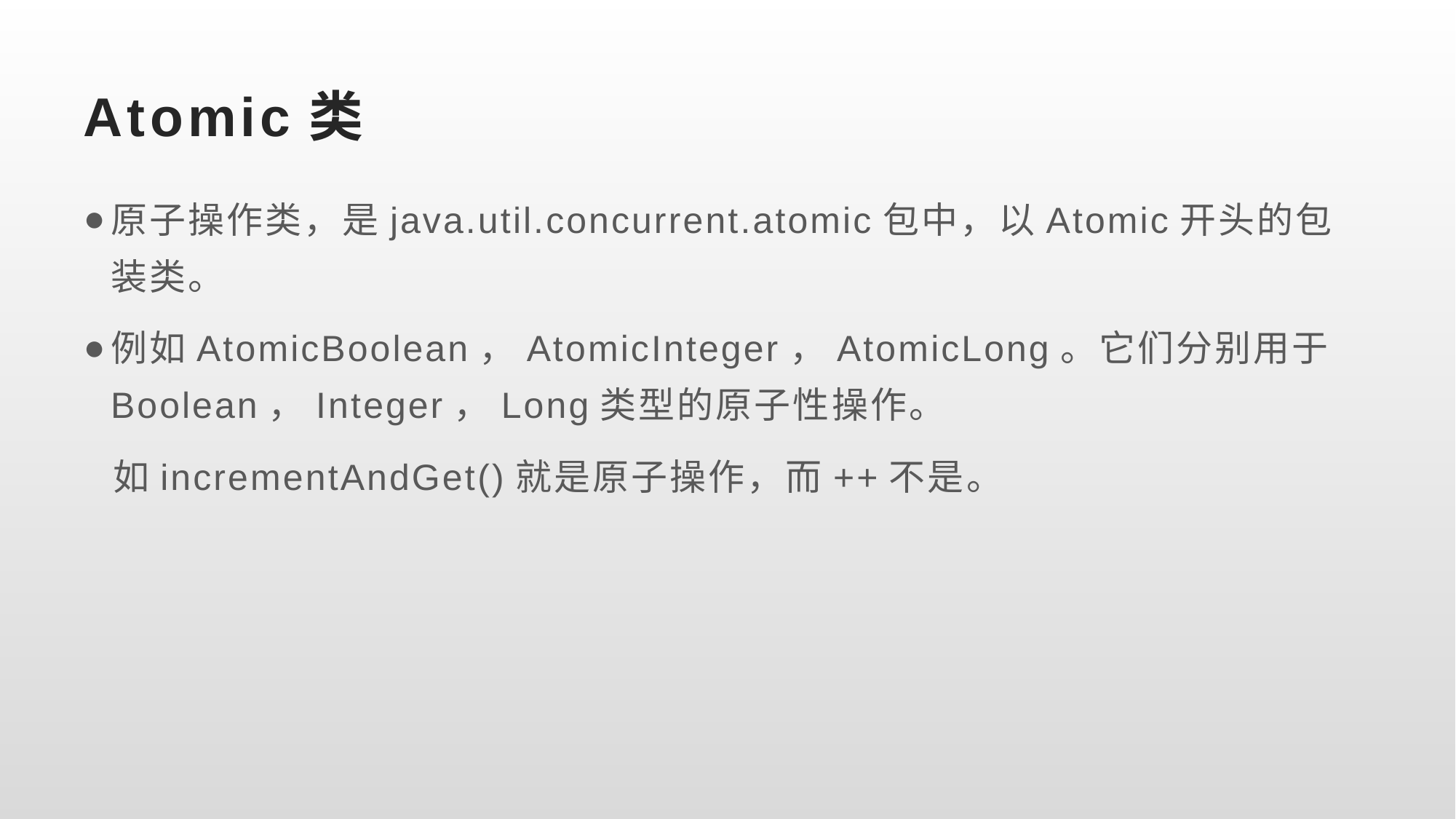

# Atomic类
原子操作类，是java.util.concurrent.atomic包中，以Atomic开头的包装类。
例如AtomicBoolean，AtomicInteger，AtomicLong。它们分别用于Boolean，Integer，Long类型的原子性操作。
  如incrementAndGet()就是原子操作，而++不是。